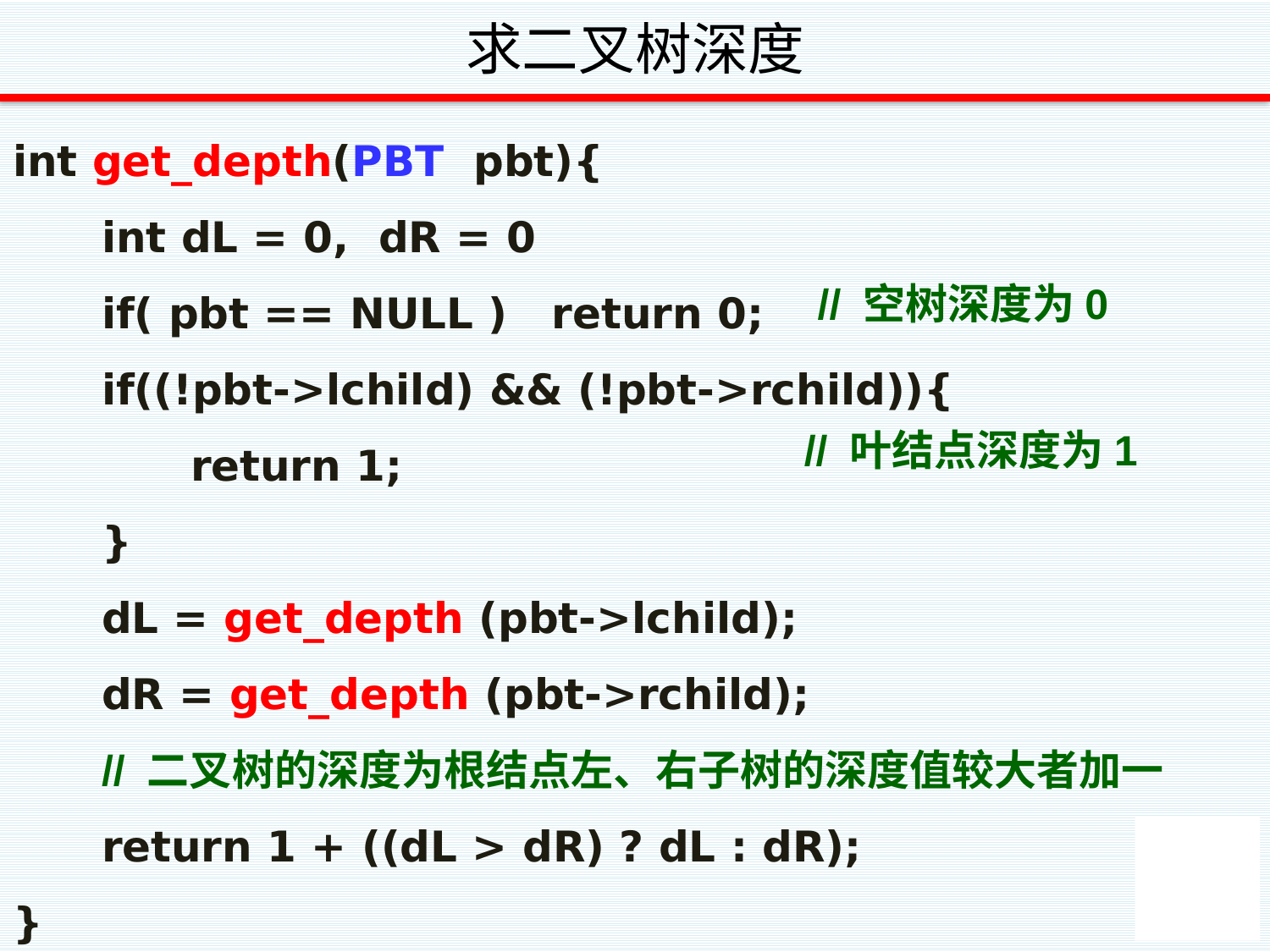

# 求二叉树深度
int get_depth(PBT  pbt){
      int dL = 0,  dR = 0
      if( pbt == NULL )   return 0;
      if((!pbt->lchild) && (!pbt->rchild)){
            return 1;
      }
      dL = get_depth (pbt->lchild);
      dR = get_depth (pbt->rchild);
      // 二叉树的深度为根结点左、右子树的深度值较大者加一
      return 1 + ((dL > dR) ? dL : dR);
}
// 空树深度为0
// 叶结点深度为1